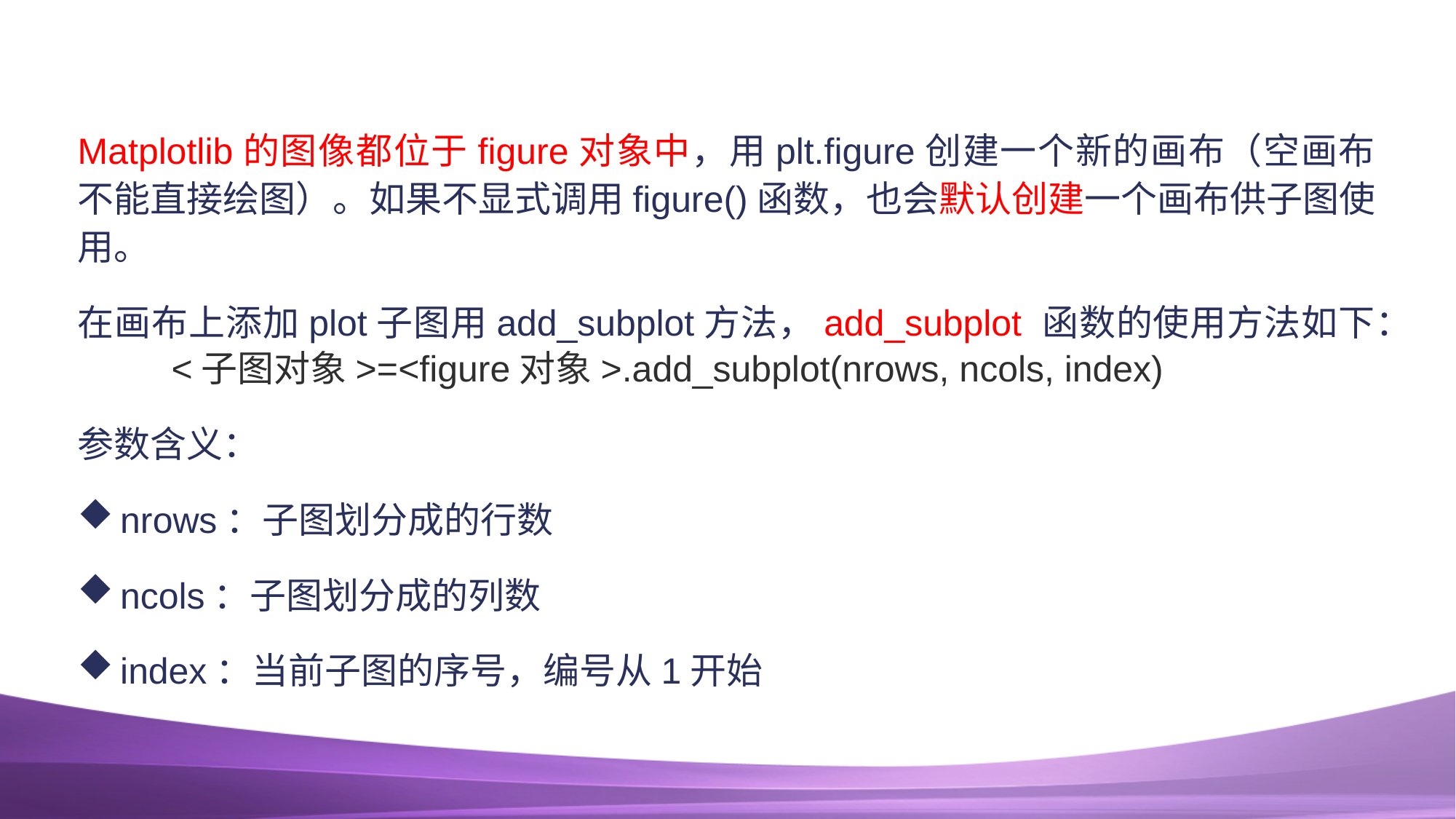

#
Matplotlib的图像都位于figure对象中，用plt.figure创建一个新的画布（空画布不能直接绘图）。如果不显式调用figure()函数，也会默认创建一个画布供子图使用。
在画布上添加plot子图用add_subplot方法，add_subplot 函数的使用方法如下：
<子图对象>=<figure对象>.add_subplot(nrows, ncols, index)
参数含义：
nrows：子图划分成的行数
ncols：子图划分成的列数
index：当前子图的序号，编号从1开始